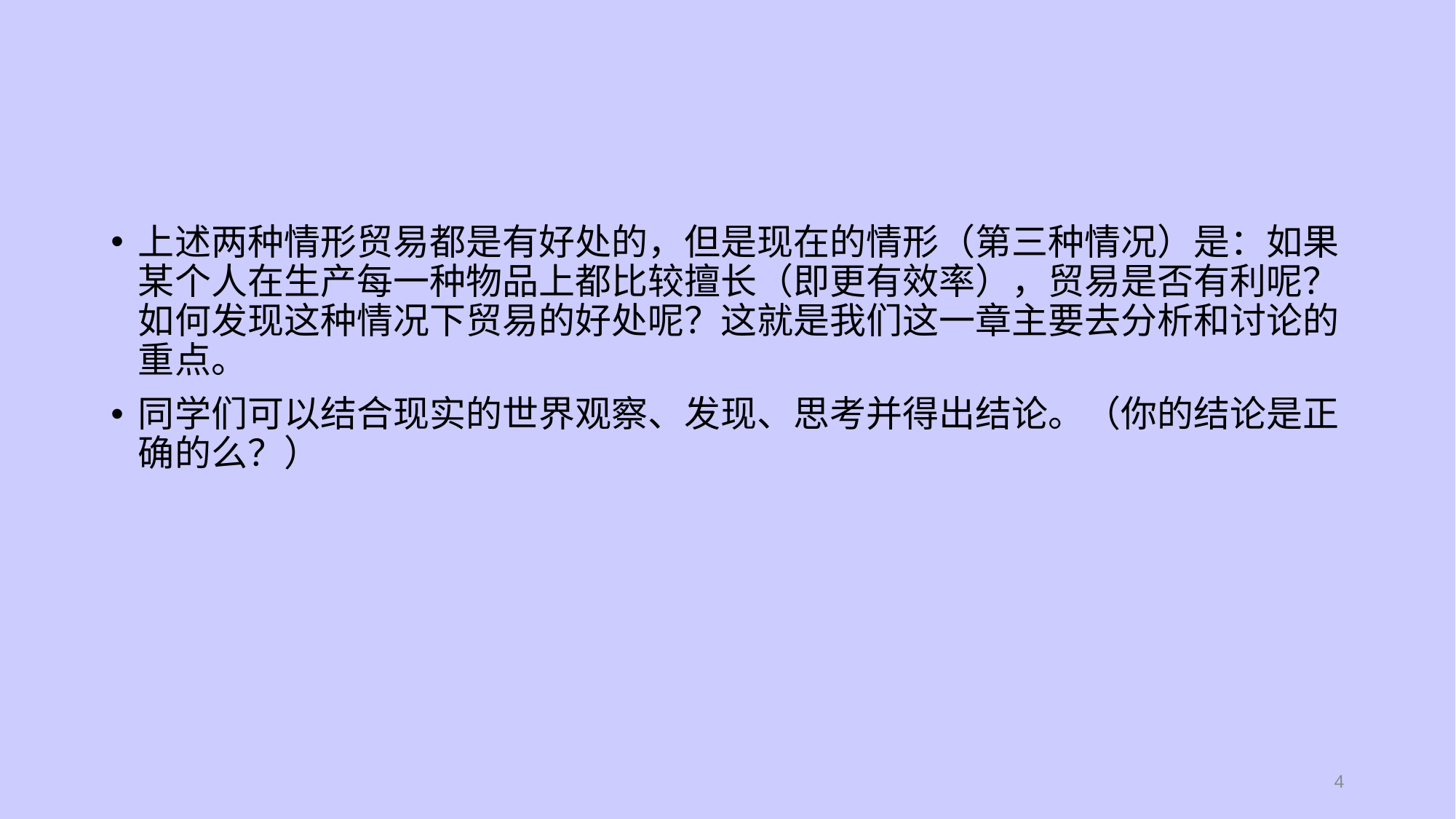

#
上述两种情形贸易都是有好处的，但是现在的情形（第三种情况）是：如果某个人在生产每一种物品上都比较擅长（即更有效率），贸易是否有利呢？如何发现这种情况下贸易的好处呢？这就是我们这一章主要去分析和讨论的重点。
同学们可以结合现实的世界观察、发现、思考并得出结论。（你的结论是正确的么？）

4